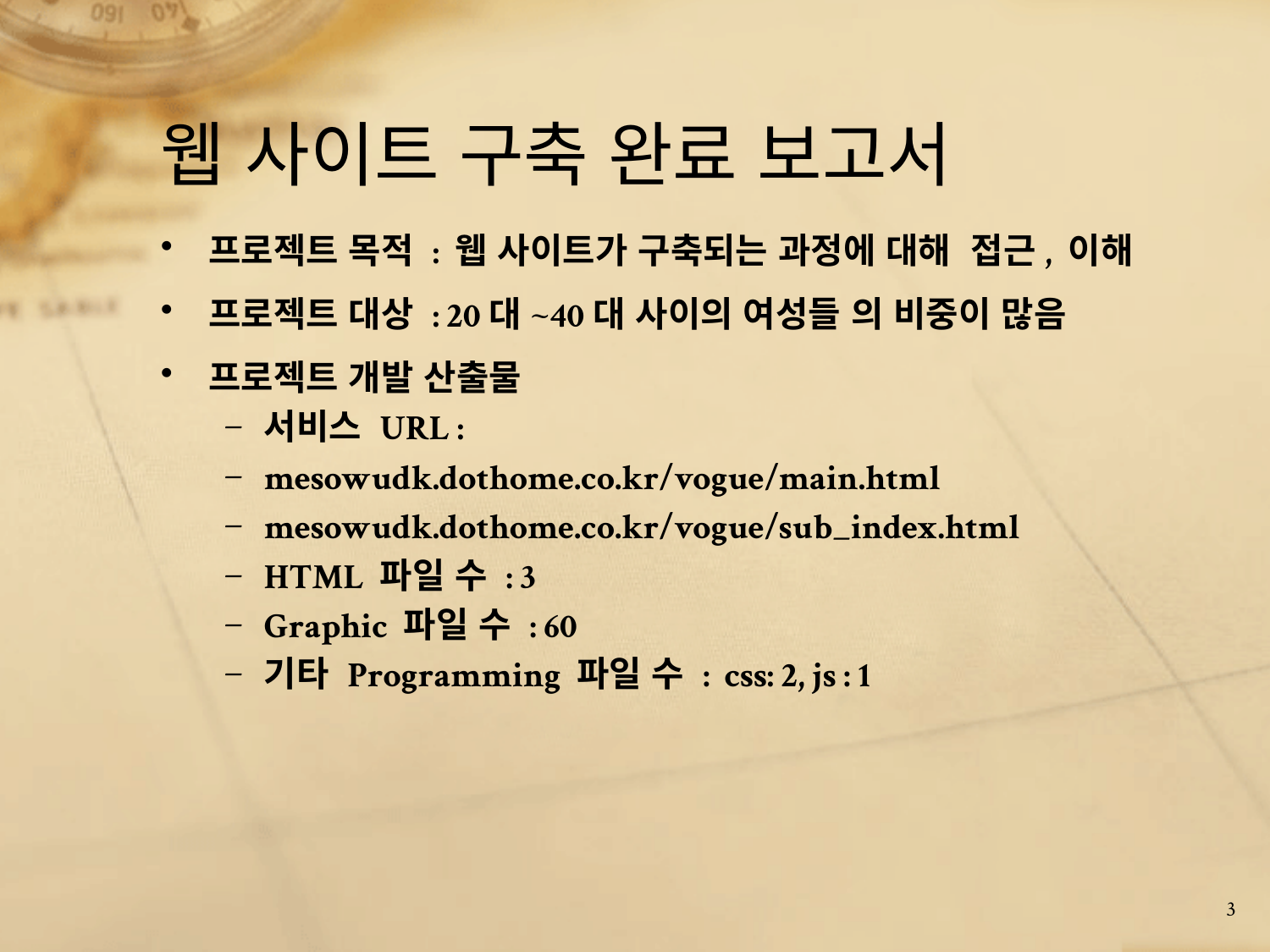

# 웹 사이트 구축 완료 보고서
프로젝트 목적 : 웹 사이트가 구축되는 과정에 대해  접근, 이해
프로젝트 대상 : 20대~40대 사이의 여성들 의 비중이 많음
프로젝트 개발 산출물
서비스 URL :
mesowudk.dothome.co.kr/vogue/main.html
mesowudk.dothome.co.kr/vogue/sub_index.html
HTML 파일 수 : 3
Graphic 파일 수 : 60
기타 Programming 파일 수 :  css: 2, js : 1

3